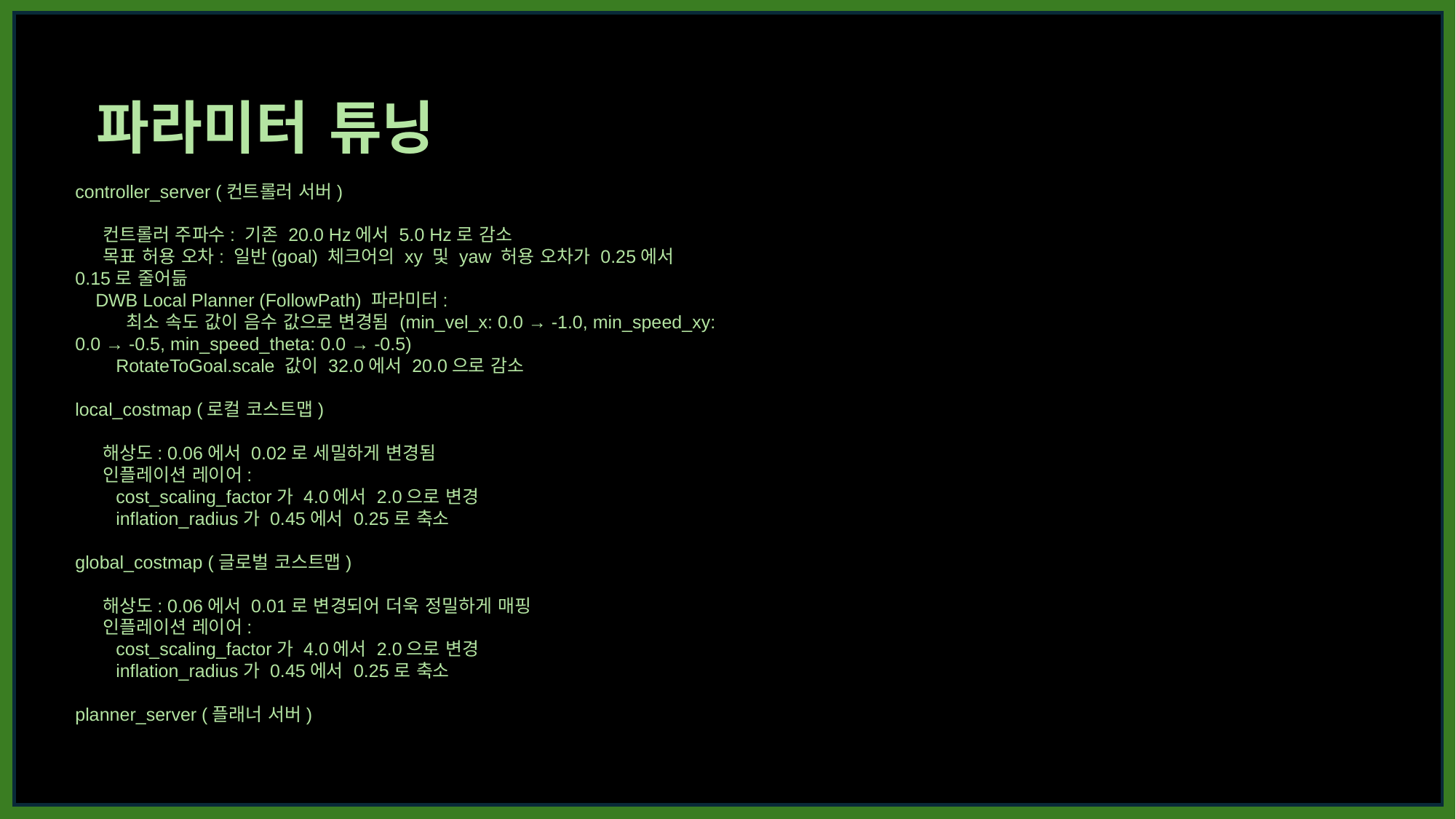

파라미터 튜닝
controller_server (컨트롤러 서버)

    컨트롤러 주파수: 기존 20.0 Hz에서 5.0 Hz로 감소
    목표 허용 오차: 일반(goal) 체크어의 xy 및 yaw 허용 오차가 0.25에서 0.15로 줄어듦
    DWB Local Planner (FollowPath) 파라미터:
        최소 속도 값이 음수 값으로 변경됨 (min_vel_x: 0.0 → -1.0, min_speed_xy: 0.0 → -0.5, min_speed_theta: 0.0 → -0.5)
        RotateToGoal.scale 값이 32.0에서 20.0으로 감소

local_costmap (로컬 코스트맵)

    해상도: 0.06에서 0.02로 세밀하게 변경됨
    인플레이션 레이어:
        cost_scaling_factor가 4.0에서 2.0으로 변경
        inflation_radius가 0.45에서 0.25로 축소

global_costmap (글로벌 코스트맵)

    해상도: 0.06에서 0.01로 변경되어 더욱 정밀하게 매핑
    인플레이션 레이어:
        cost_scaling_factor가 4.0에서 2.0으로 변경
        inflation_radius가 0.45에서 0.25로 축소

planner_server (플래너 서버)